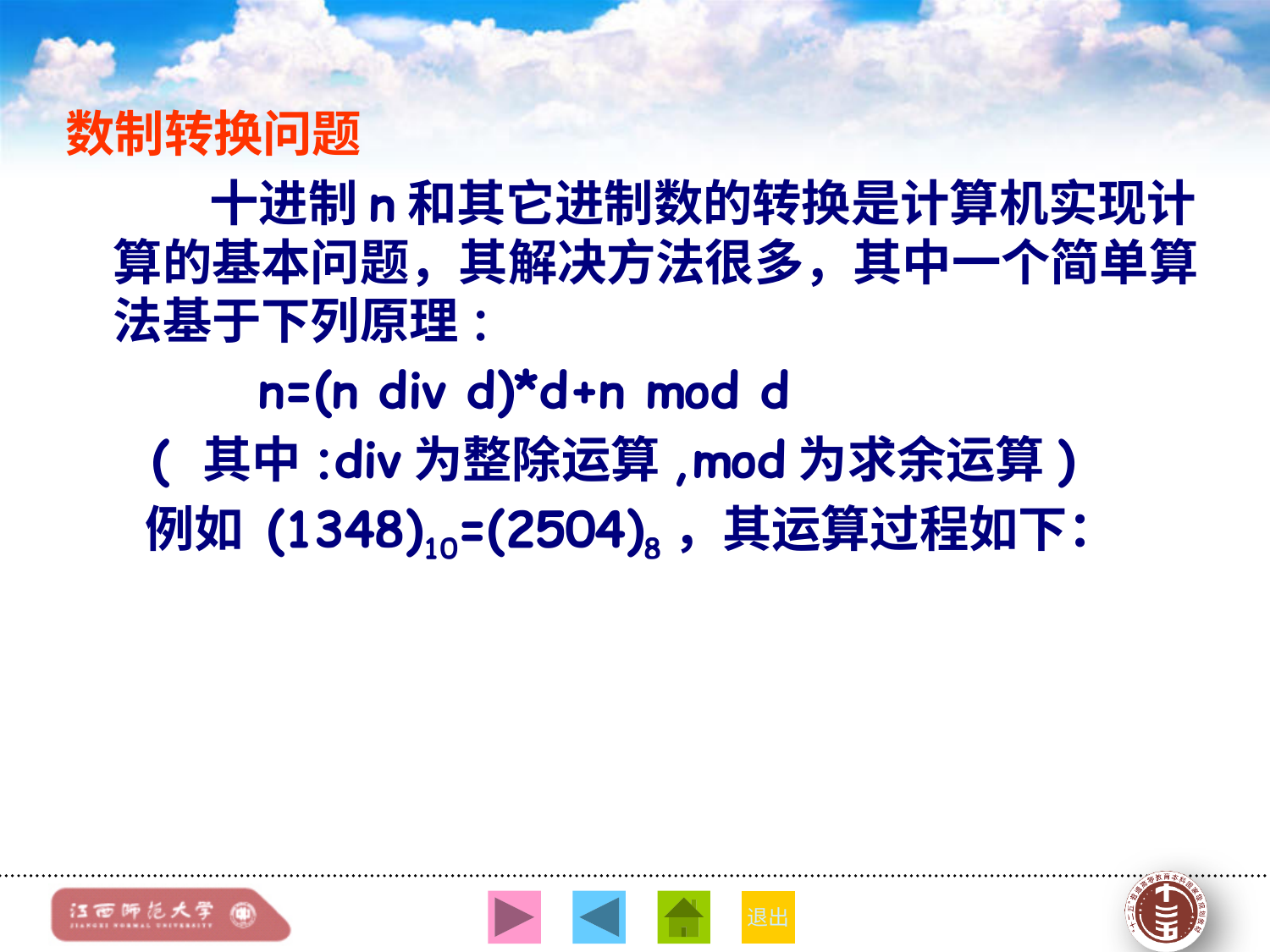

数制转换问题
            十进制n和其它进制数的转换是计算机实现计算的基本问题，其解决方法很多，其中一个简单算法基于下列原理:
         n=(n div d)*d+n mod d
       ( 其中:div为整除运算,mod为求余运算)
      例如 (1348)10=(2504)8，其运算过程如下：